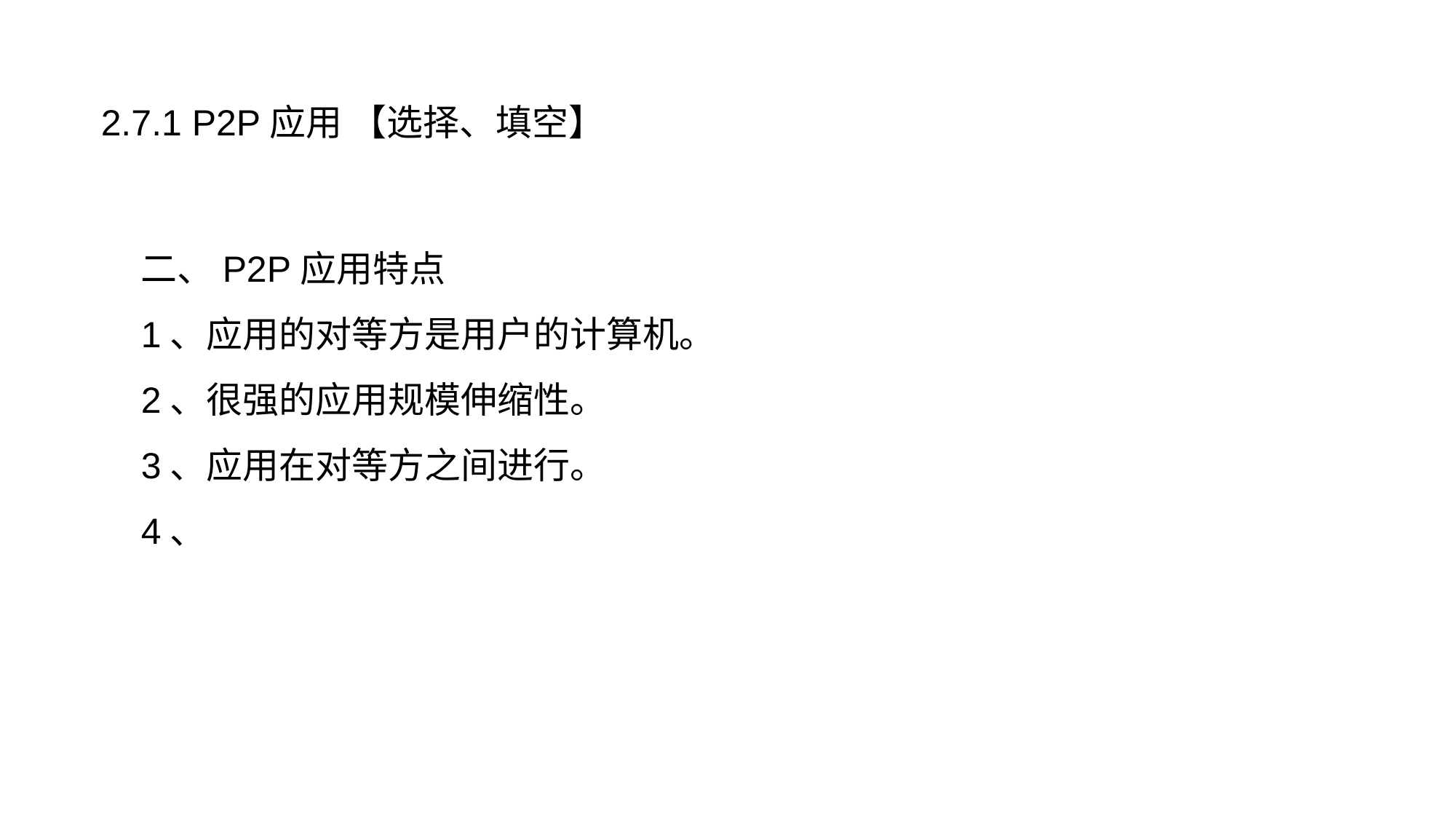

2.7.1 P2P应用 【选择、填空】
二、P2P应用特点
1、应用的对等方是用户的计算机。
2、很强的应用规模伸缩性。
3、应用在对等方之间进行。
4、